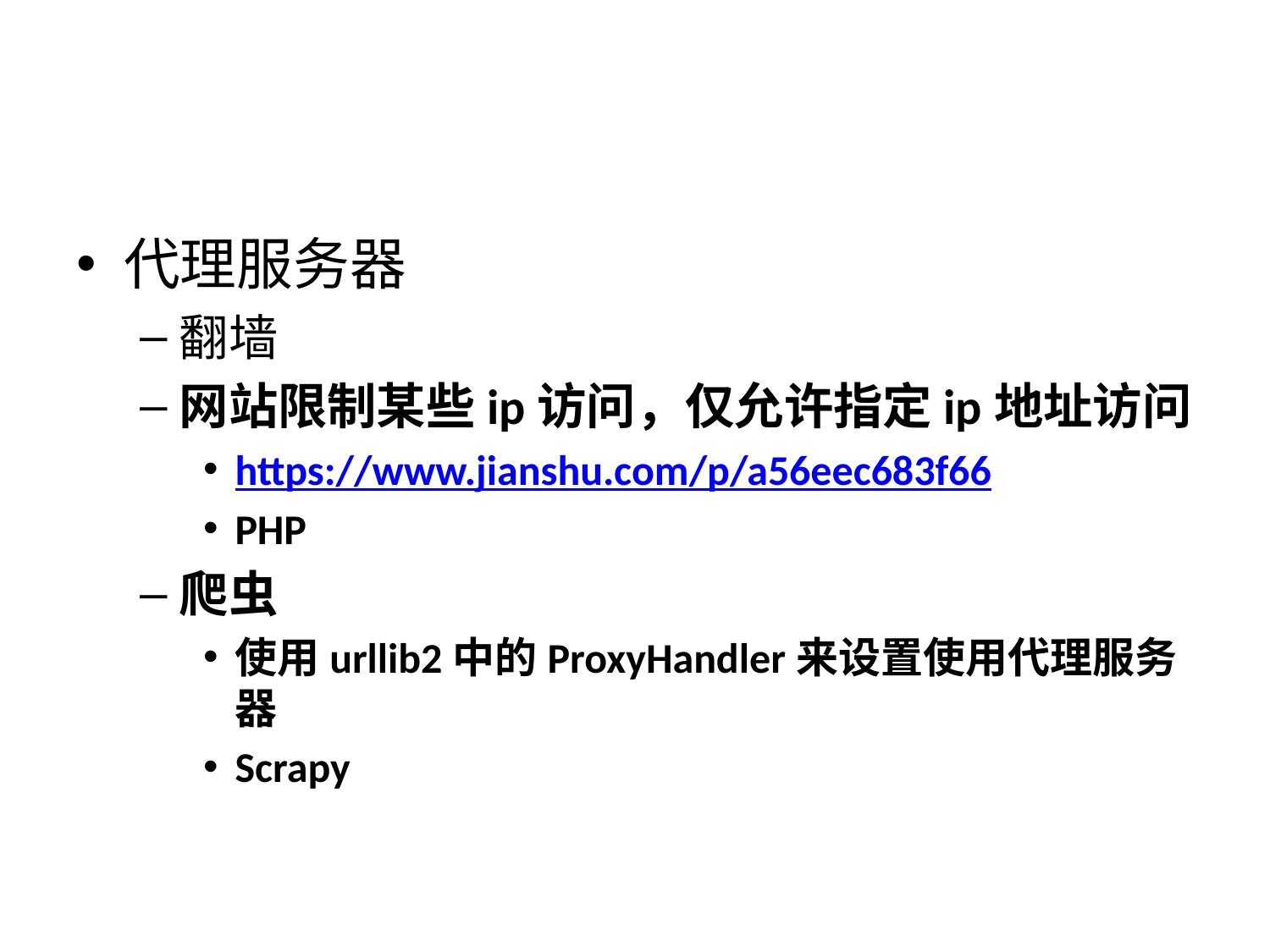

#
代理服务器
翻墙
网站限制某些ip访问，仅允许指定ip地址访问
https://www.jianshu.com/p/a56eec683f66
PHP
爬虫
使用urllib2中的ProxyHandler来设置使用代理服务器
Scrapy